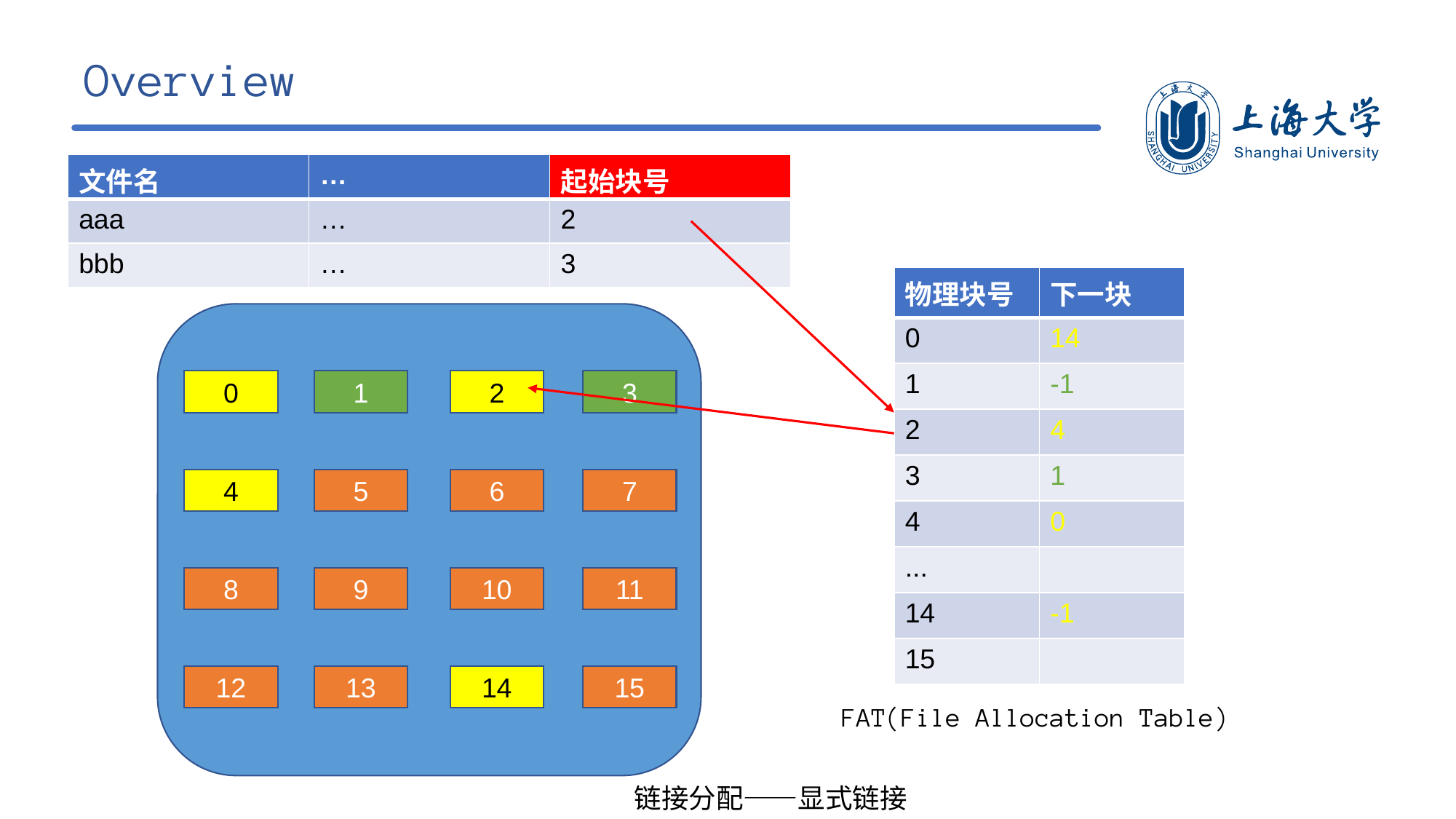

Overview

| 文件名 | … | 起始块号 |
| --- | --- | --- |
| aaa | … | 2 |
| bbb | … | 3 |
| 物理块号 | 下一块 |
| --- | --- |
| 0 | 14 |
| 1 | -1 |
| 2 | 4 |
| 3 | 1 |
| 4 | 0 |
| ... |  |
| 14 | -1 |
| 15 |  |

0
1
2
3
4
5
6
7
8
9
10
11
12
13
14
15
FAT(File Allocation Table)
链接分配——显式链接